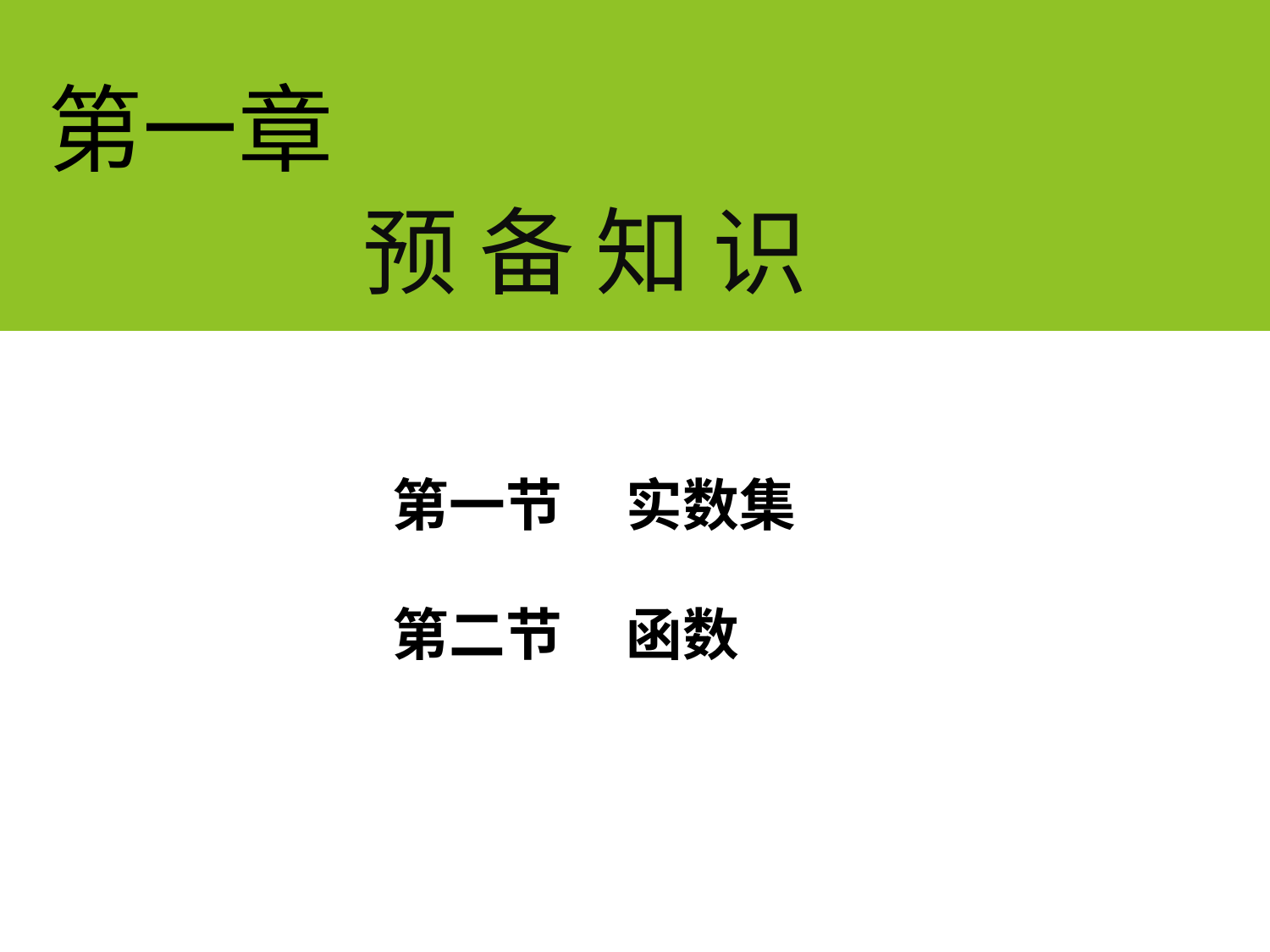

# 第一章
预 备 知 识

第一节     实数集
第二节     函数